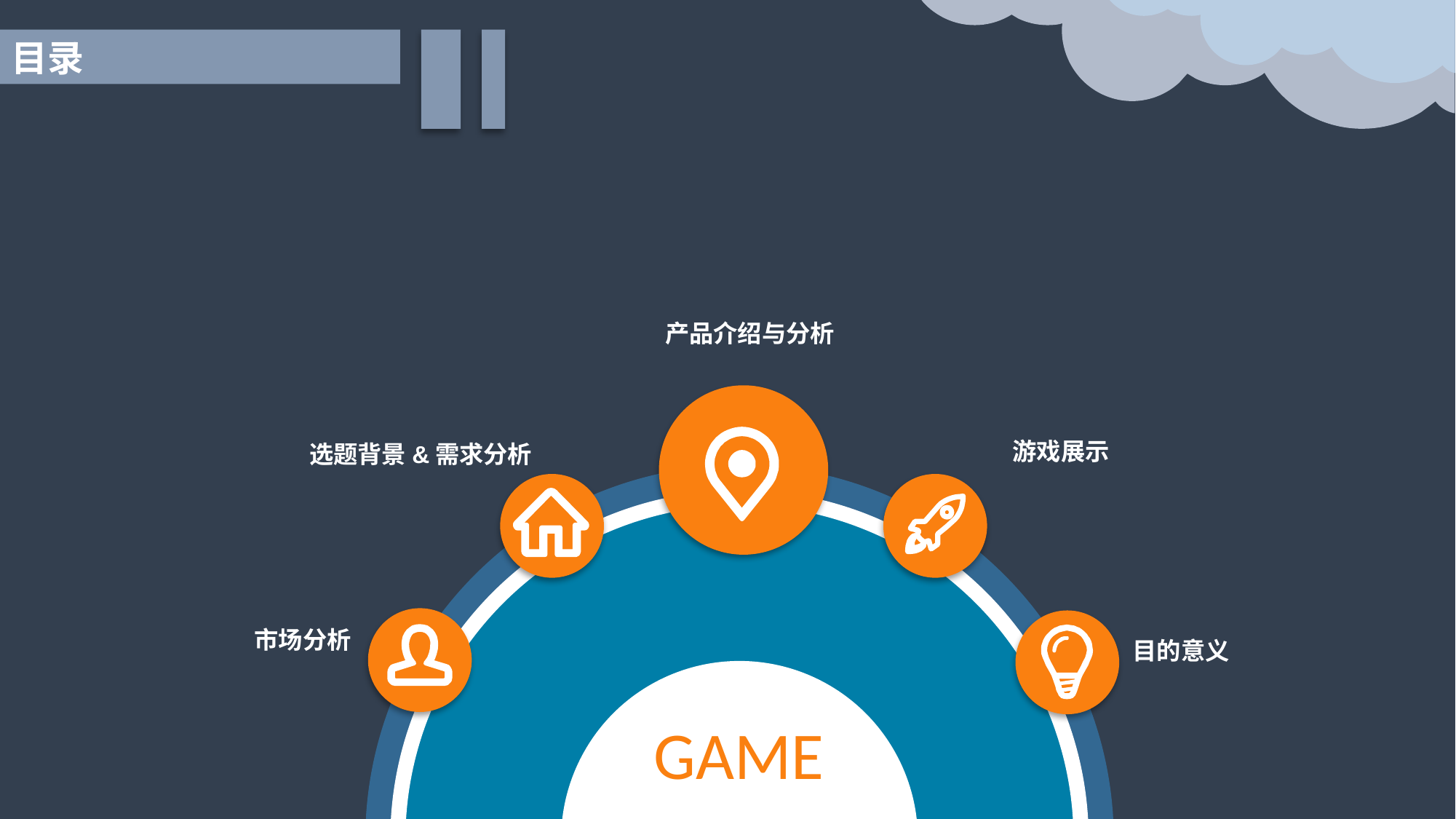

目录

产品介绍与分析

游戏展示

选题背景&需求分析

市场分析

目的意义

GAME